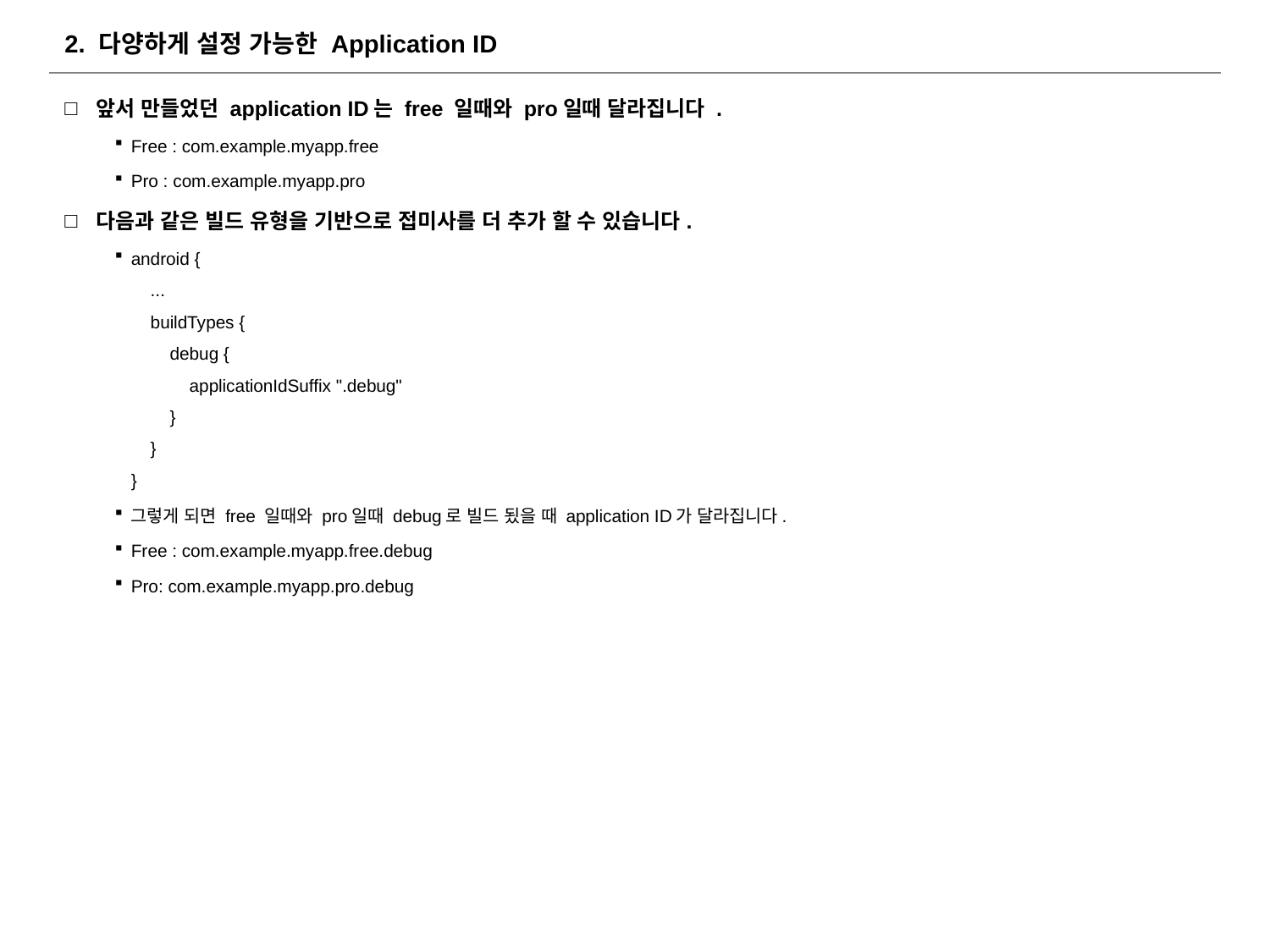

# 2. 다양하게 설정 가능한 Application ID
앞서 만들었던 application ID는 free 일때와 pro일때 달라집니다 .
Free : com.example.myapp.free
Pro : com.example.myapp.pro
다음과 같은 빌드 유형을 기반으로 접미사를 더 추가 할 수 있습니다.
android {
    ...
    buildTypes {
        debug {
            applicationIdSuffix ".debug"
        }
    }
}
그렇게 되면 free 일때와 pro일때 debug로 빌드 됬을 때 application ID가 달라집니다.
Free : com.example.myapp.free.debug
Pro: com.example.myapp.pro.debug